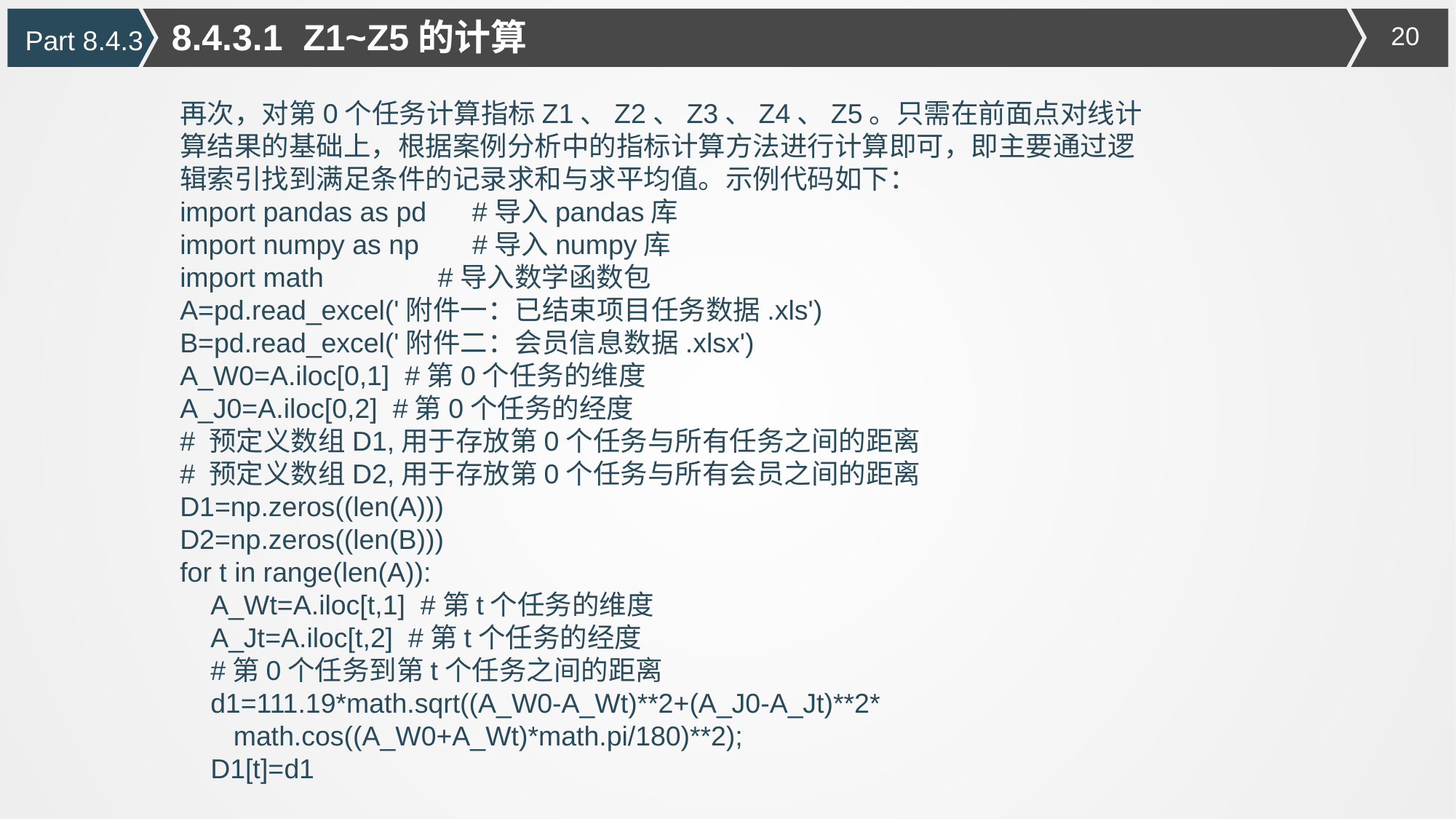

# 8.4.3.1  Z1~Z5的计算
Part 8.4.3
再次，对第0个任务计算指标Z1、Z2、Z3、Z4、Z5。只需在前面点对线计算结果的基础上，根据案例分析中的指标计算方法进行计算即可，即主要通过逻辑索引找到满足条件的记录求和与求平均值。示例代码如下：
import pandas as pd      #导入pandas库
import numpy as np       #导入numpy库
import math               #导入数学函数包
A=pd.read_excel('附件一：已结束项目任务数据.xls')
B=pd.read_excel('附件二：会员信息数据.xlsx')
A_W0=A.iloc[0,1]  #第0个任务的维度
A_J0=A.iloc[0,2]  #第0个任务的经度
# 预定义数组D1,用于存放第0个任务与所有任务之间的距离
# 预定义数组D2,用于存放第0个任务与所有会员之间的距离
D1=np.zeros((len(A)))
D2=np.zeros((len(B)))
for t in range(len(A)):
    A_Wt=A.iloc[t,1]  #第t个任务的维度
    A_Jt=A.iloc[t,2]  #第t个任务的经度
    #第0个任务到第t个任务之间的距离
    d1=111.19*math.sqrt((A_W0-A_Wt)**2+(A_J0-A_Jt)**2*
       math.cos((A_W0+A_Wt)*math.pi/180)**2);
    D1[t]=d1